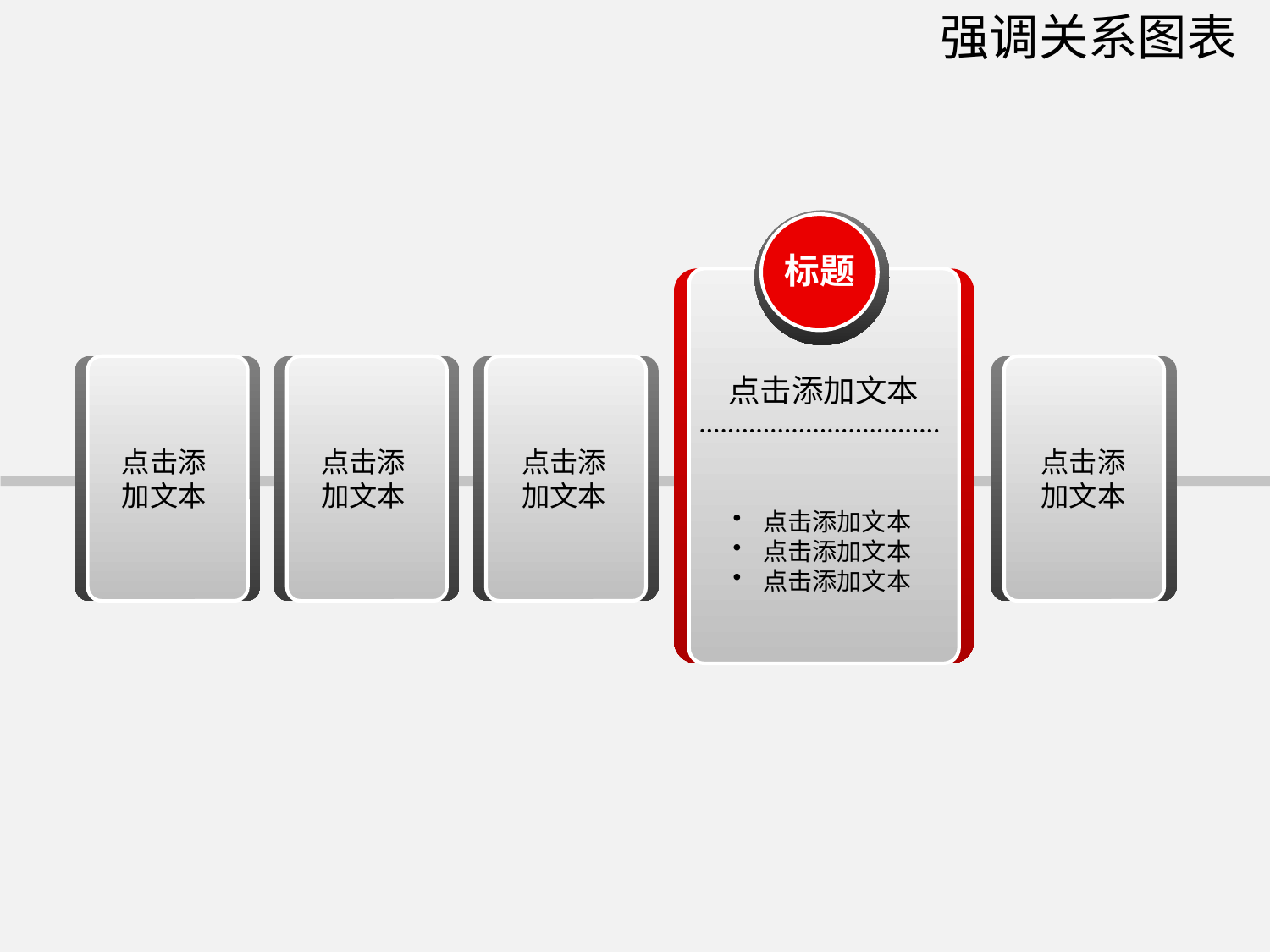

强调关系图表

标题

点击添加文本
点击添加文本
点击添加文本
点击添加文本
点击添加文本
点击添加文本
点击添加文本
点击添加文本